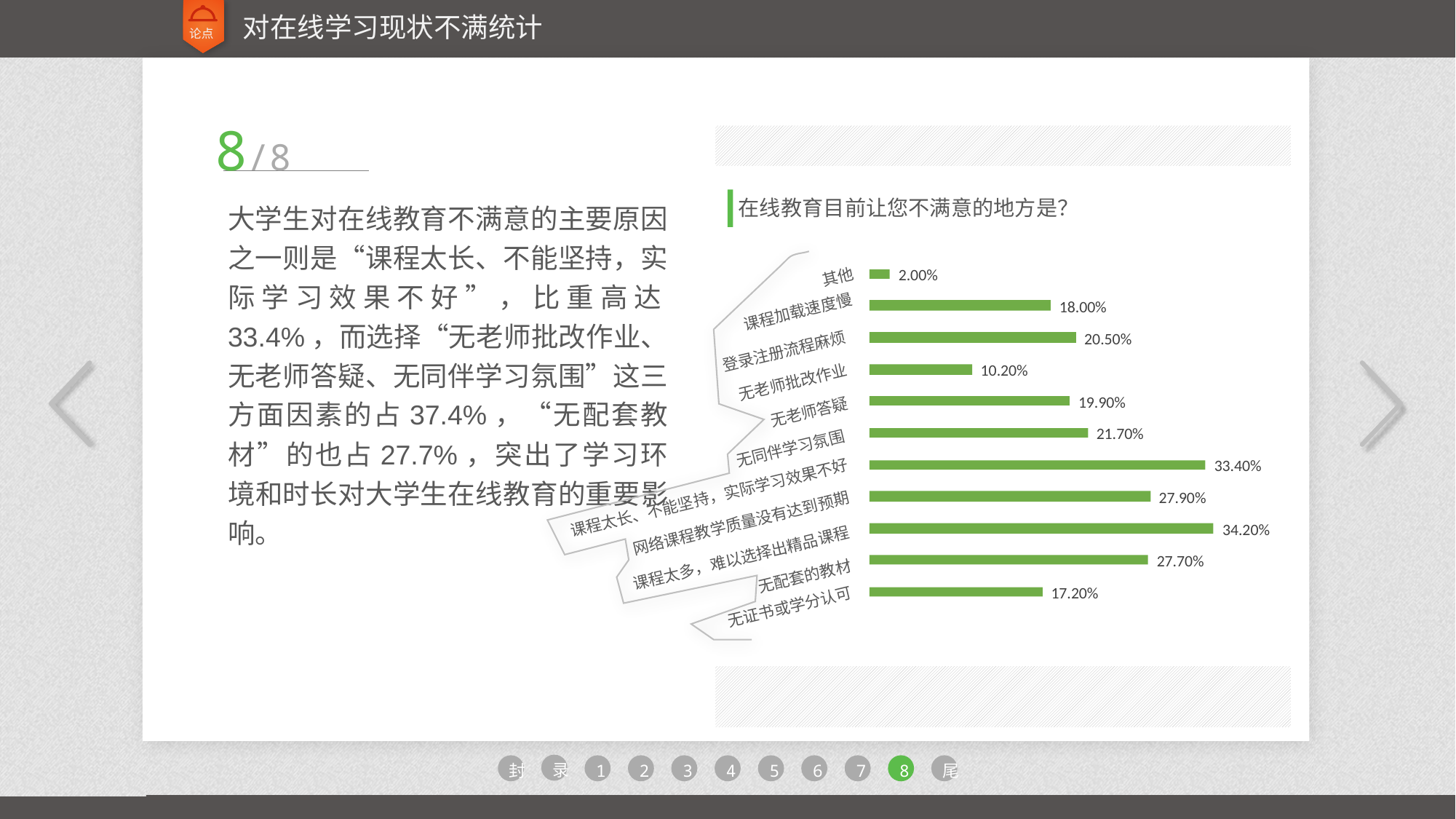

论点
对在线学习现状不满统计

8/8
女

大学生对在线教育不满意的主要原因之一则是“课程太长、不能坚持，实际学习效果不好”，比重高达33.4%，而选择“无老师批改作业、无老师答疑、无同伴学习氛围”这三方面因素的占37.4%，“无配套教材”的也占27.7%，突出了学习环境和时长对大学生在线教育的重要影响。
在线教育目前让您不满意的地方是？

2.00%
其他

18.00%
课程加载速度慢
20.50%
登录注册流程麻烦
10.20%
无老师批改作业
19.90%
无老师答疑
21.70%
无同伴学习氛围
33.40%
课程太长、不能坚持，实际学习效果不好
27.90%
网络课程教学质量没有达到预期
34.20%
课程太多，难以选择出精品课程
27.70%
无配套的教材
17.20%
无证书或学分认可

录
封
1
2
3
4
5
6
7
8
尾